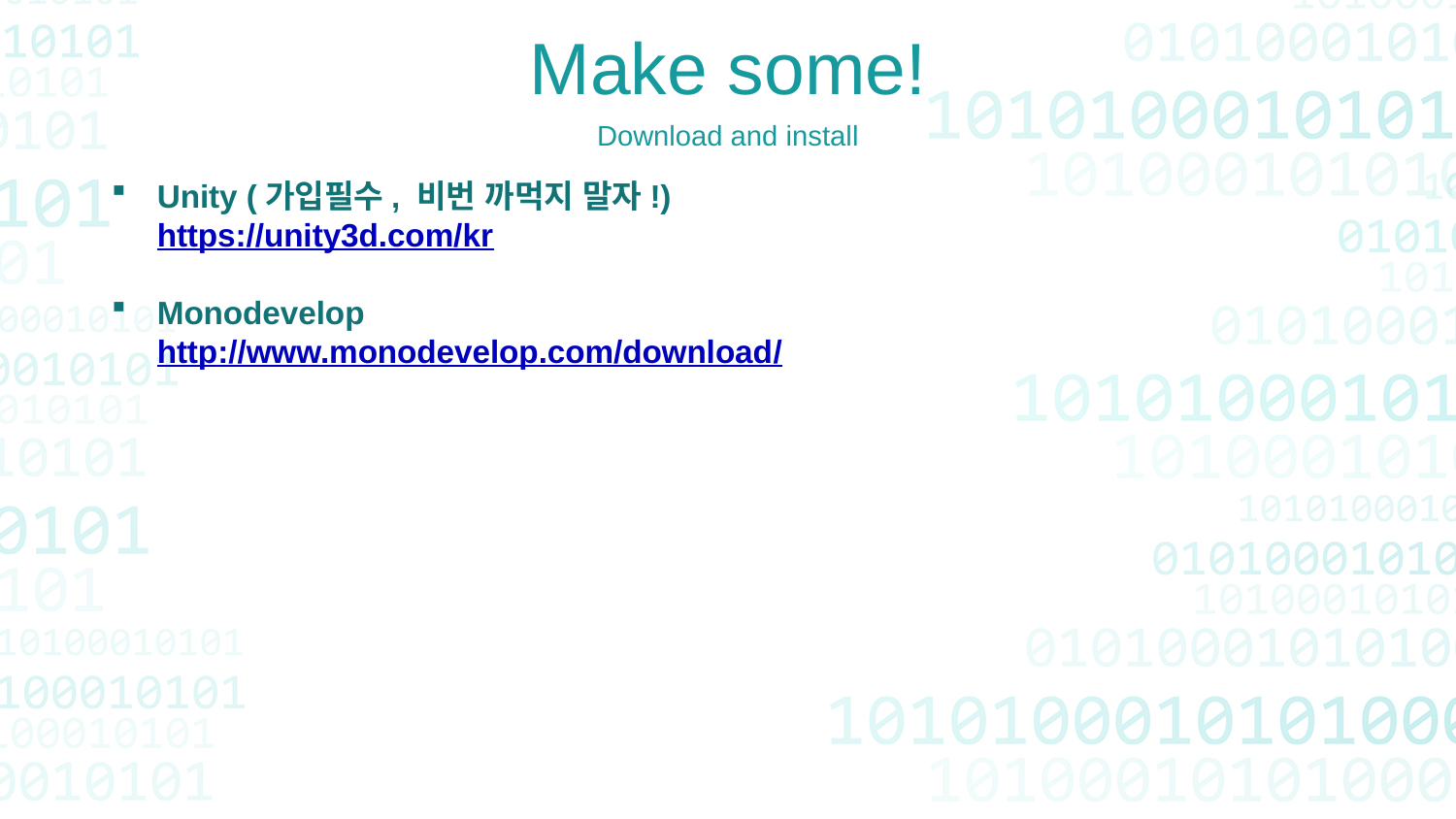

Make some!
Download and install
Unity (가입필수, 비번 까먹지 말자!)
https://unity3d.com/kr

Monodevelop
http://www.monodevelop.com/download/